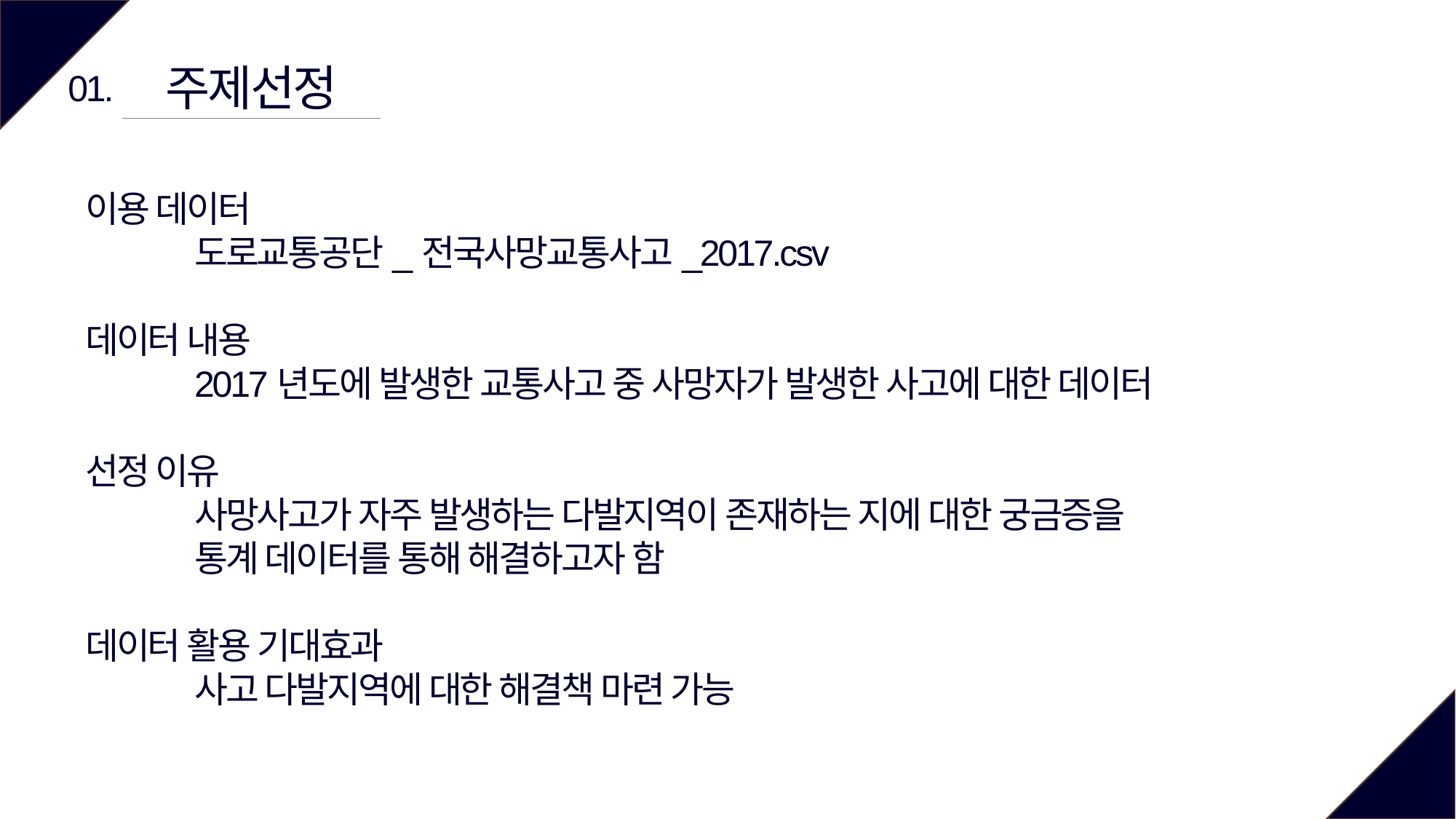

주제선정
01.
이용 데이터
	도로교통공단_전국사망교통사고_2017.csv

데이터 내용
	2017년도에 발생한 교통사고 중 사망자가 발생한 사고에 대한 데이터

선정 이유
	사망사고가 자주 발생하는 다발지역이 존재하는 지에 대한 궁금증을
	통계 데이터를 통해 해결하고자 함

데이터 활용 기대효과
	사고 다발지역에 대한 해결책 마련 가능